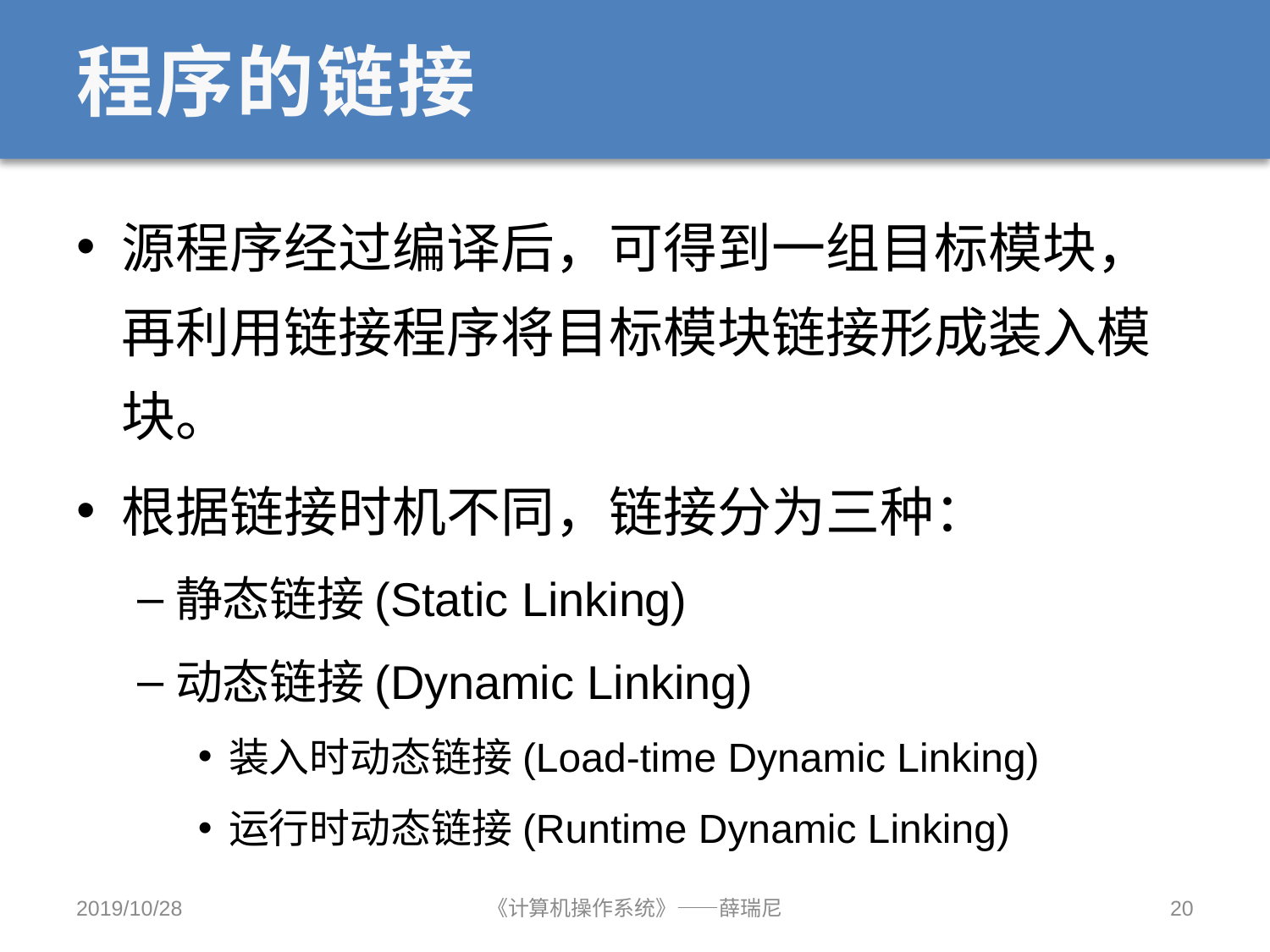

# 程序的链接
源程序经过编译后，可得到一组目标模块，再利用链接程序将目标模块链接形成装入模块。
根据链接时机不同，链接分为三种：
静态链接(Static Linking)
动态链接(Dynamic Linking)
装入时动态链接(Load-time Dynamic Linking)
运行时动态链接(Runtime Dynamic Linking)
2019/10/28
《计算机操作系统》——薛瑞尼
20